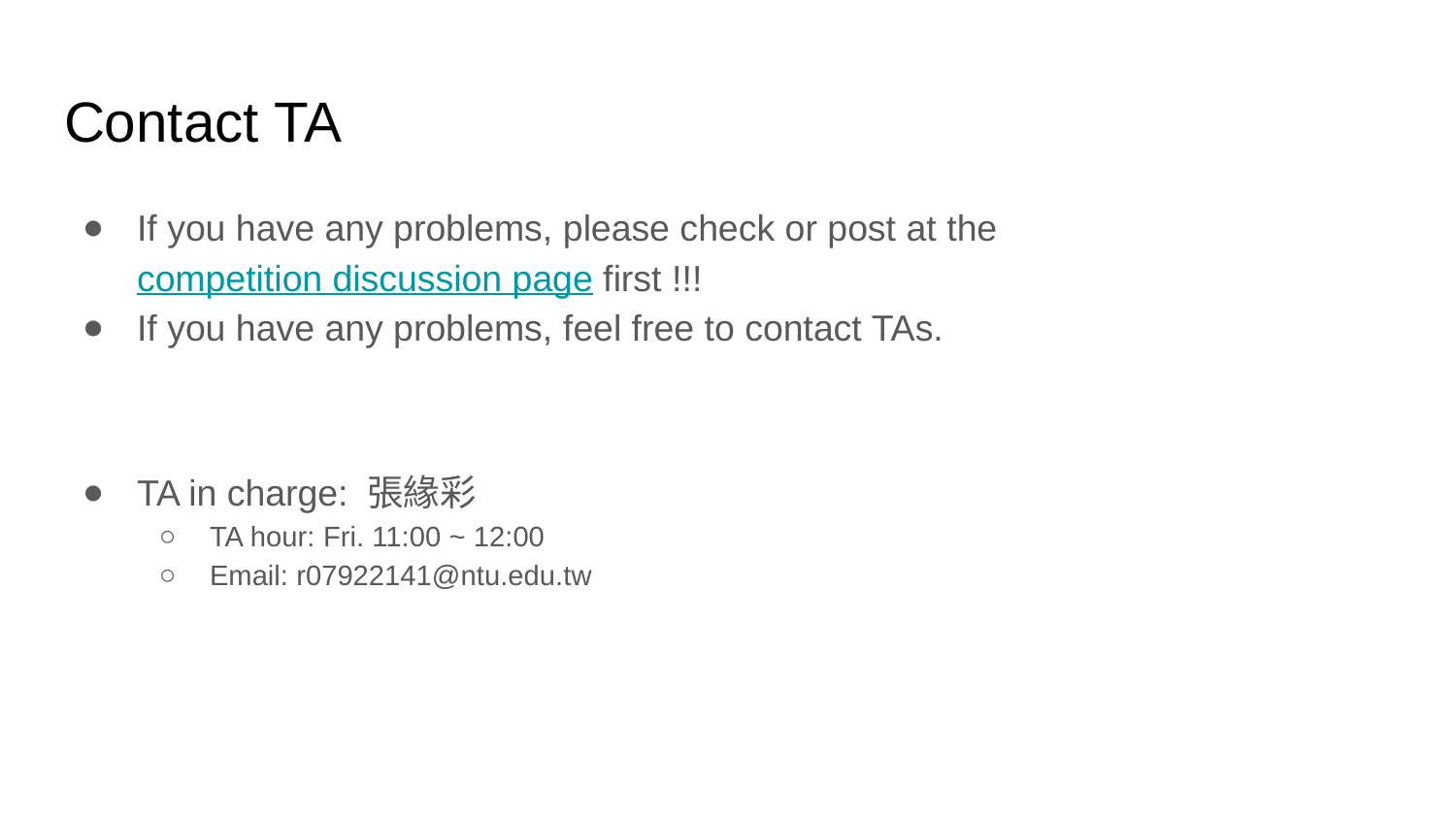

# Contact TA
If you have any problems, please check or post at the competition discussion page first !!!
If you have any problems, feel free to contact TAs.

TA in charge: 張緣彩
TA hour: Fri. 11:00 ~ 12:00
Email: r07922141@ntu.edu.tw